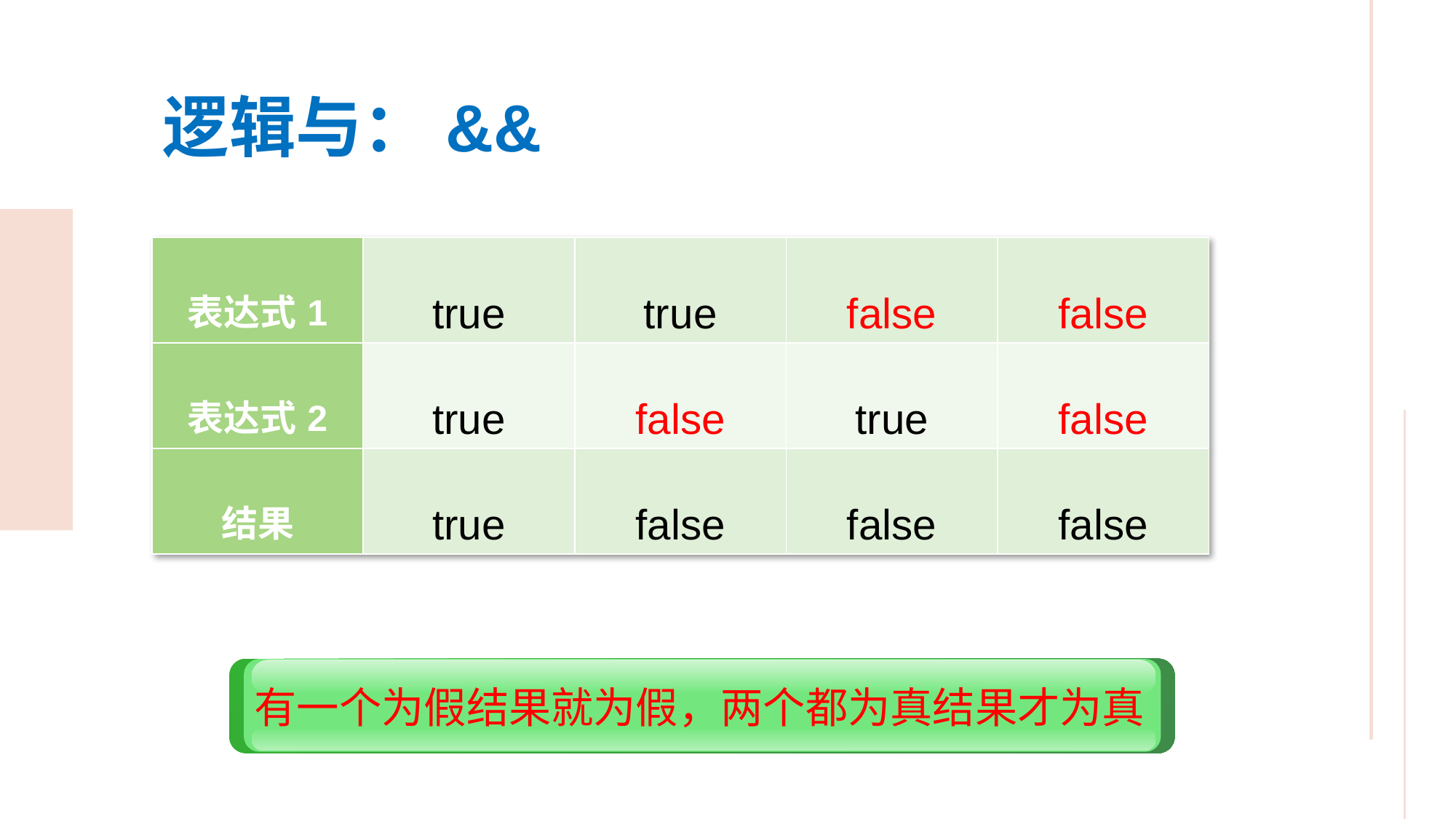

逻辑与：&&
| 表达式1 | true | true | false | false |
| --- | --- | --- | --- | --- |
| 表达式2 | true | false | true | false |
| 结果 | true | false | false | false |

有一个为假结果就为假，两个都为真结果才为真